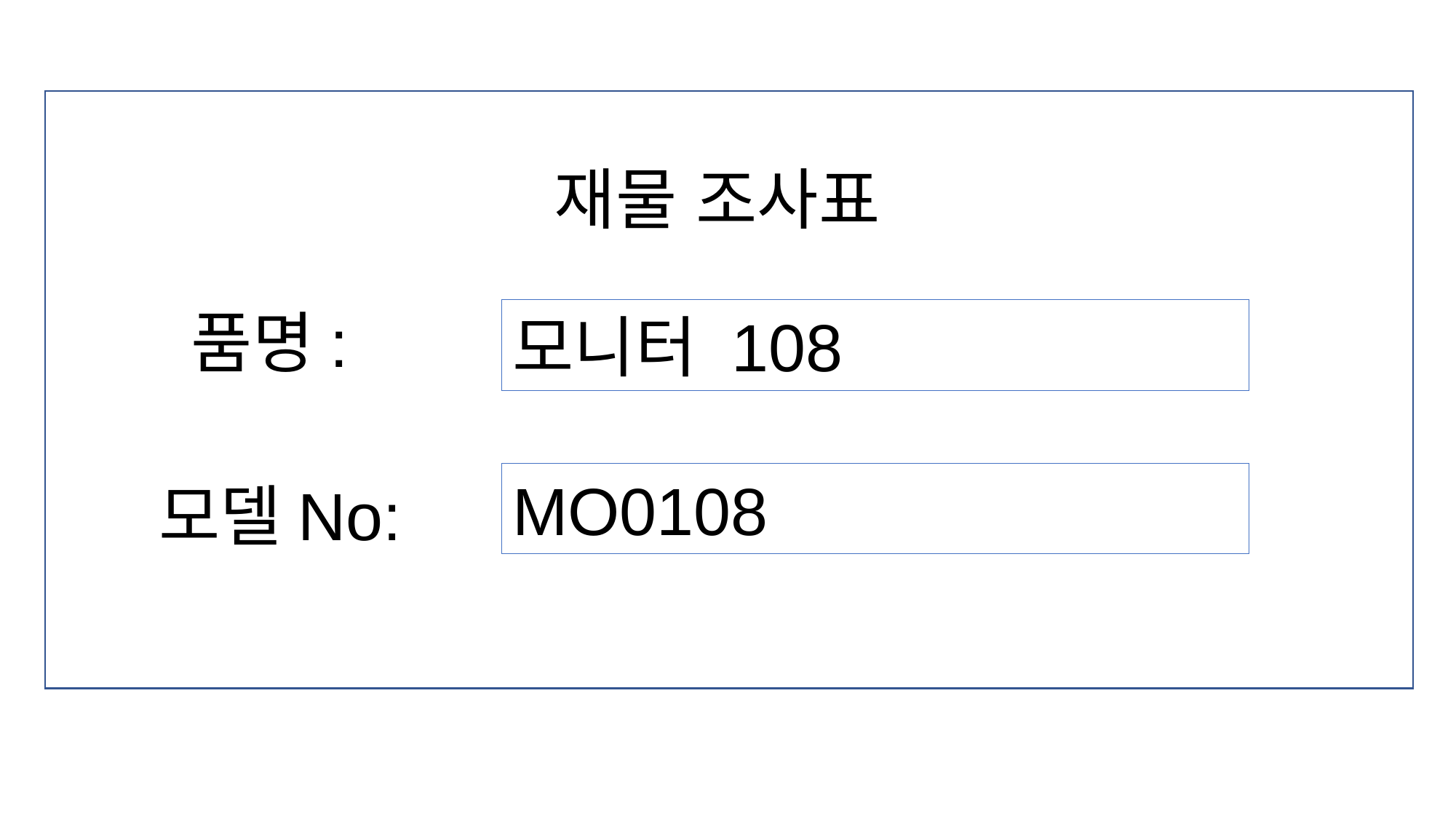

재물 조사표
품명:
모니터 108
MO0108
모델No: